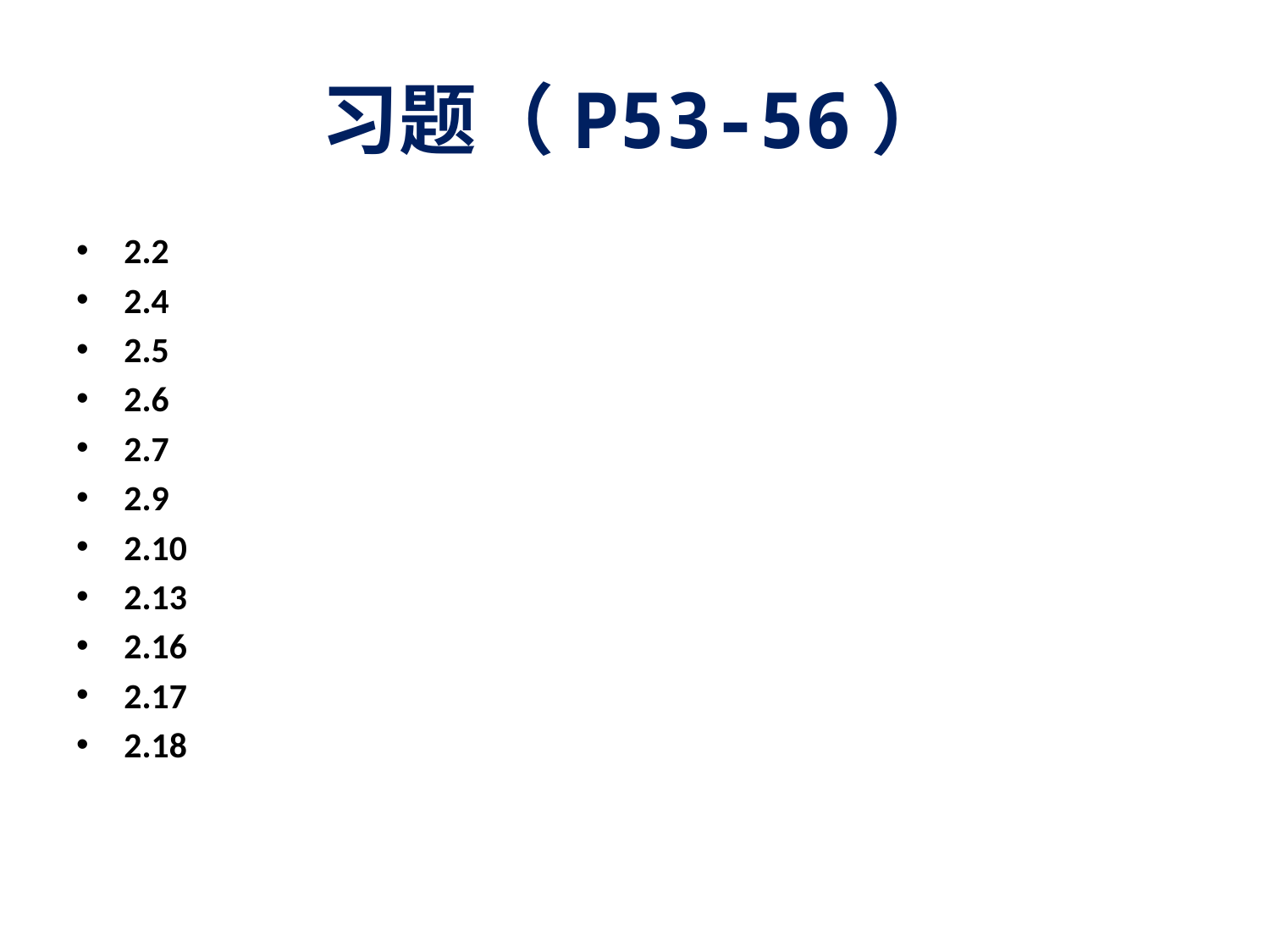

# 习题（P53-56）
2.2
2.4
2.5
2.6
2.7
2.9
2.10
2.13
2.16
2.17
2.18